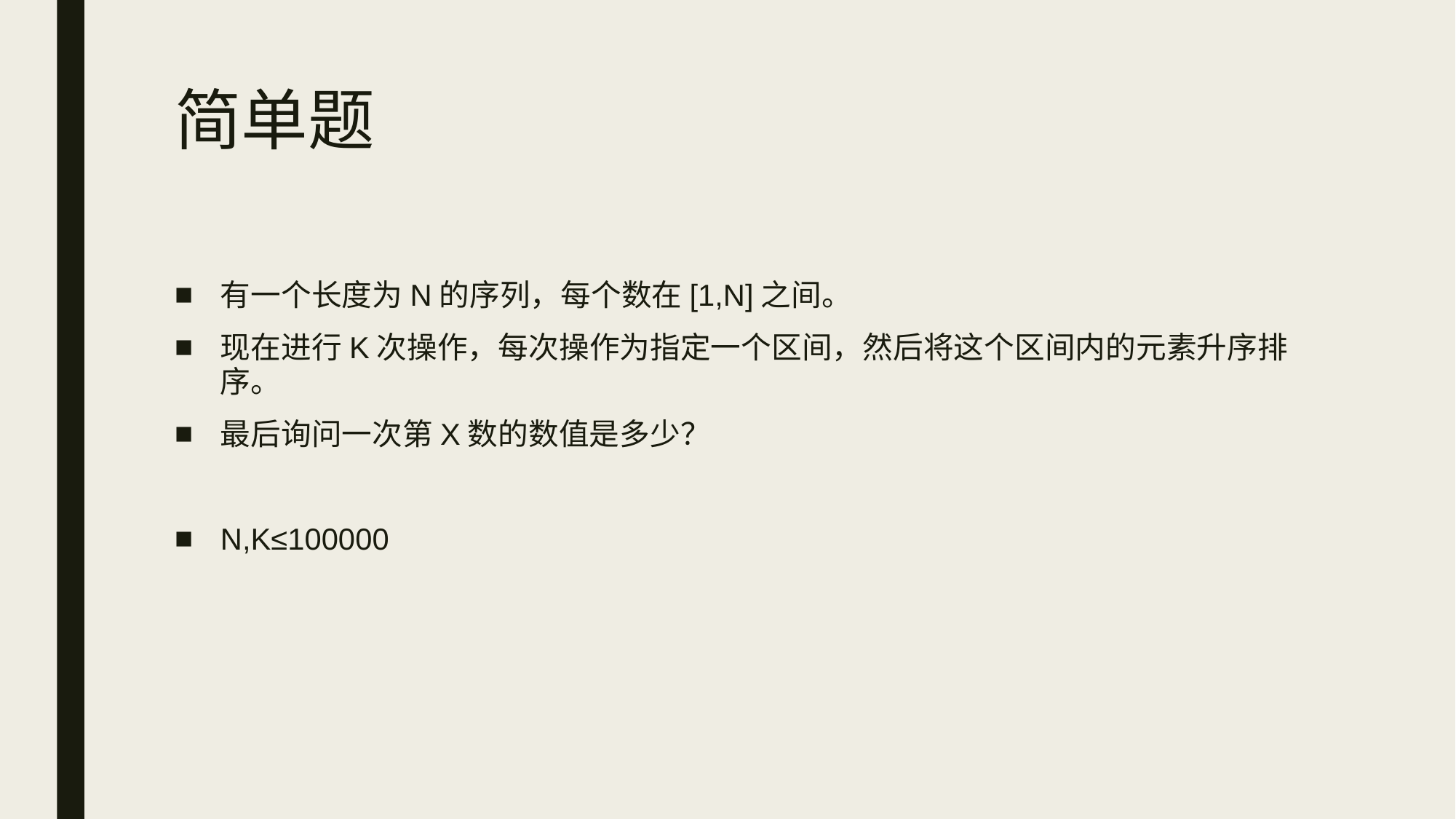

# 简单题
有一个长度为N的序列，每个数在[1,N]之间。
现在进行K次操作，每次操作为指定一个区间，然后将这个区间内的元素升序排序。
最后询问一次第X数的数值是多少？

N,K≤100000